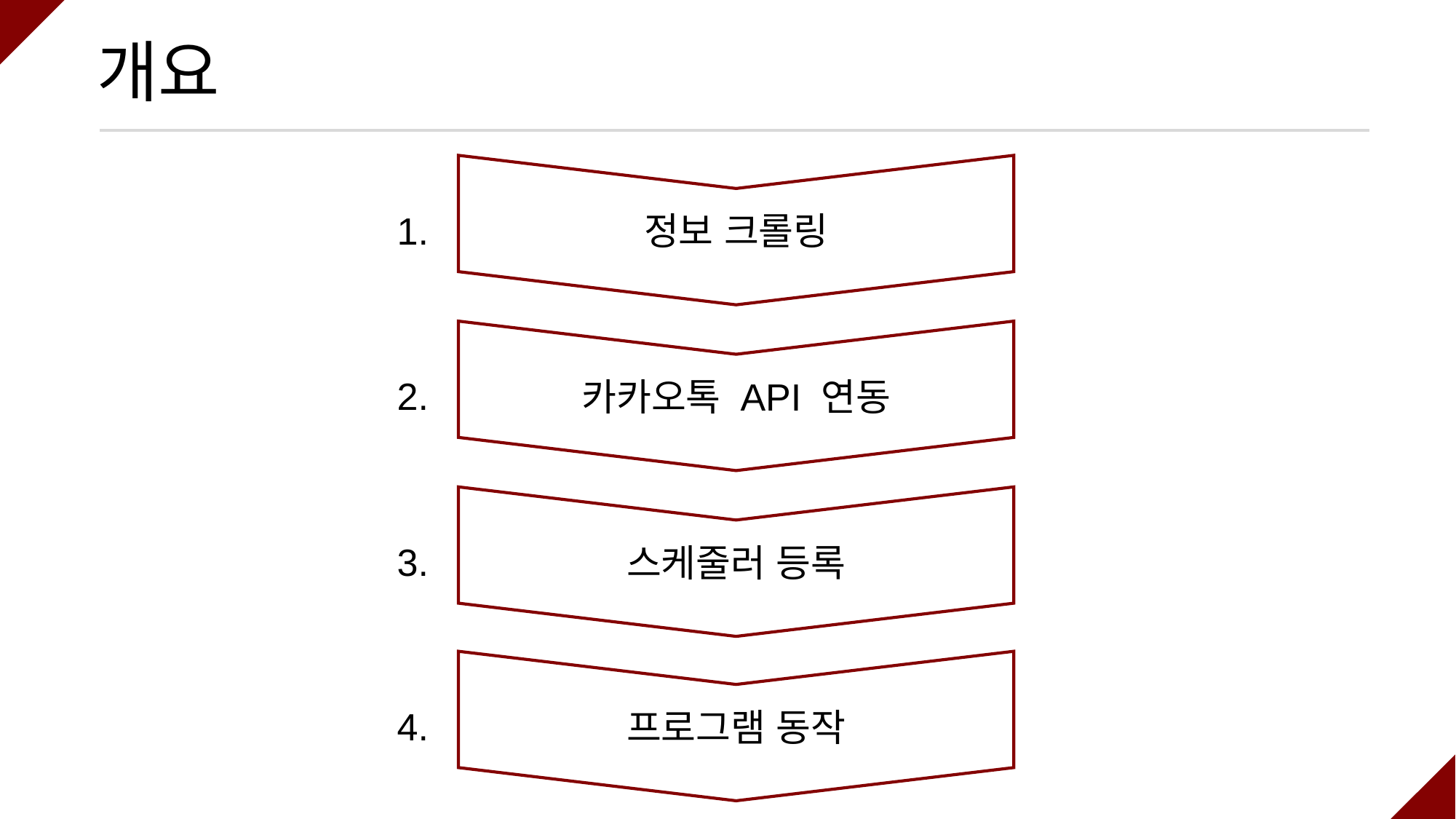

정보 크롤링
# 개요
카카오톡 API 연동
1.
스케줄러 등록
2.
프로그램 동작
3.
4.